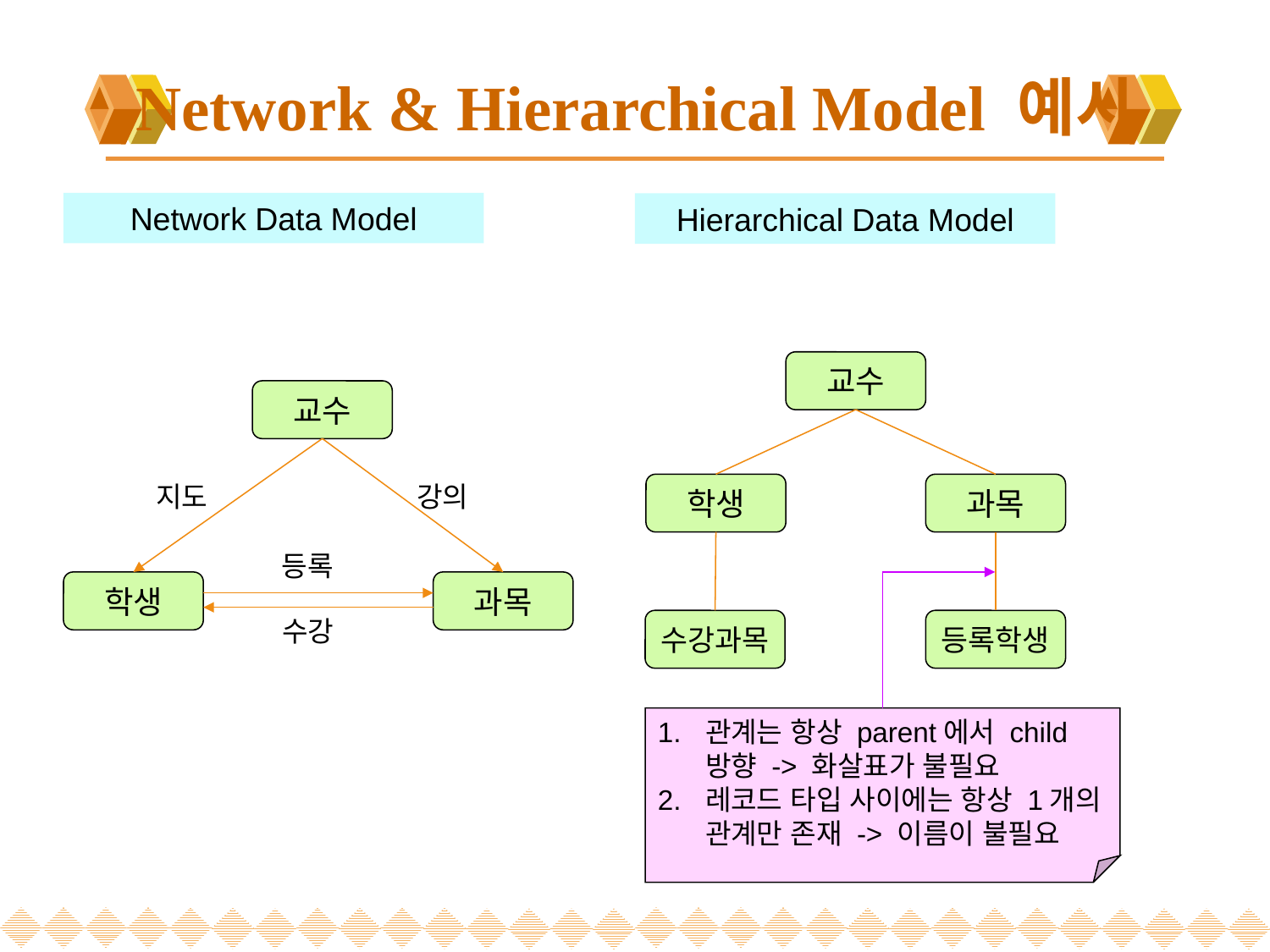

# Network & Hierarchical Model 예시
Network Data Model
Hierarchical Data Model
교수
과목
학생
수강과목
등록학생
교수
지도
강의
등록
학생
과목
수강
관계는 항상 parent에서 child 방향 -> 화살표가 불필요
레코드 타입 사이에는 항상 1개의 관계만 존재 -> 이름이 불필요